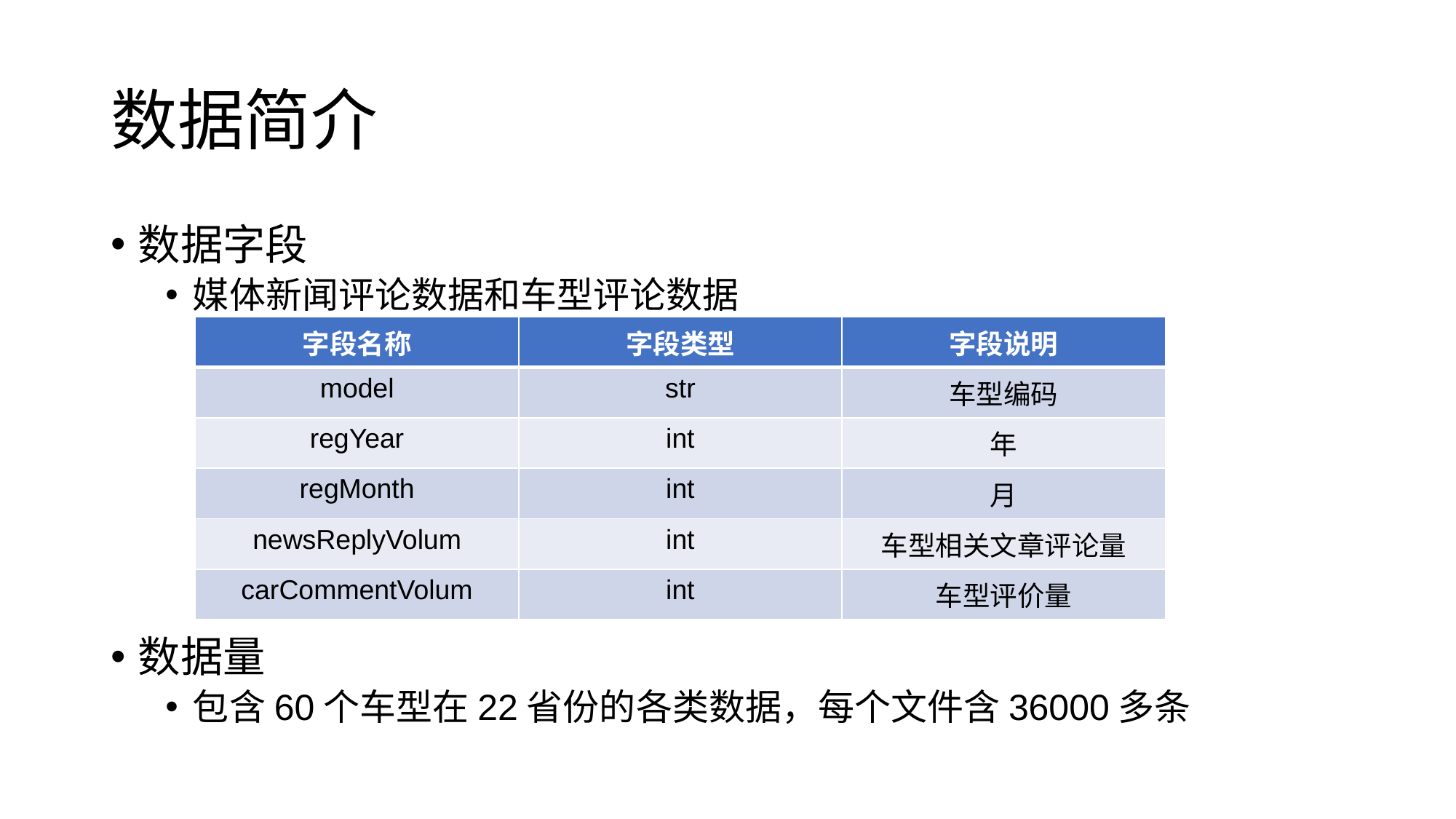

# 数据简介
数据字段
媒体新闻评论数据和车型评论数据

数据量
包含60个车型在22省份的各类数据，每个文件含36000多条
| 字段名称 | 字段类型 | 字段说明 |
| --- | --- | --- |
| model | str | 车型编码 |
| regYear | int | 年 |
| regMonth | int | 月 |
| newsReplyVolum | int | 车型相关文章评论量 |
| carCommentVolum | int | 车型评价量 |